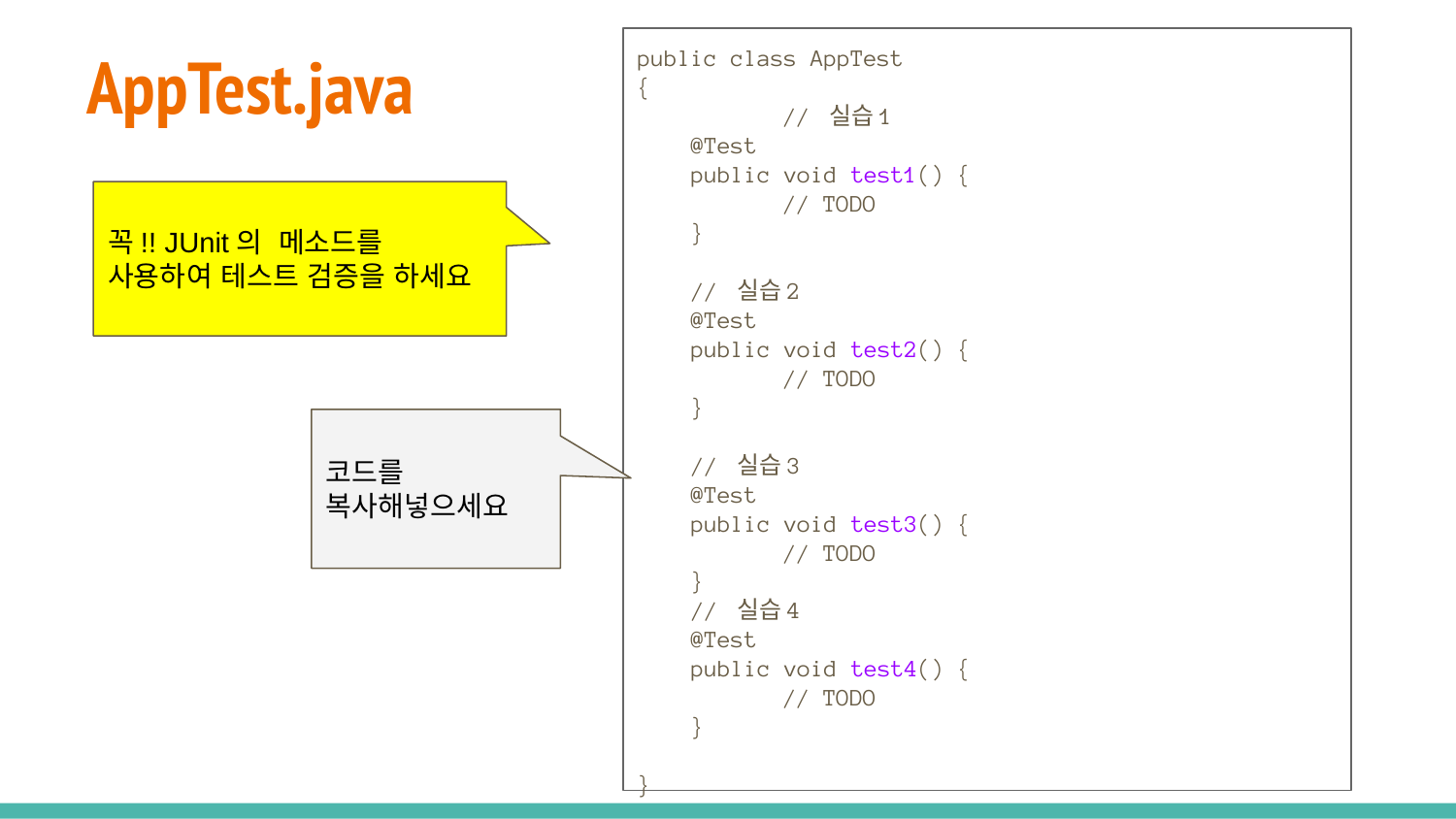

# AppTest.java
public class AppTest
{
	// 실습1
    @Test
    public void test1() {
    	// TODO
    }

    // 실습2
    @Test
    public void test2() {
    	// TODO
    }

    // 실습3
    @Test
    public void test3() {
    	// TODO
    }
    // 실습4
    @Test
    public void test4() {
    	// TODO
    }

}

꼭!! JUnit의  메소드를 사용하여 테스트 검증을 하세요
코드를 복사해넣으세요